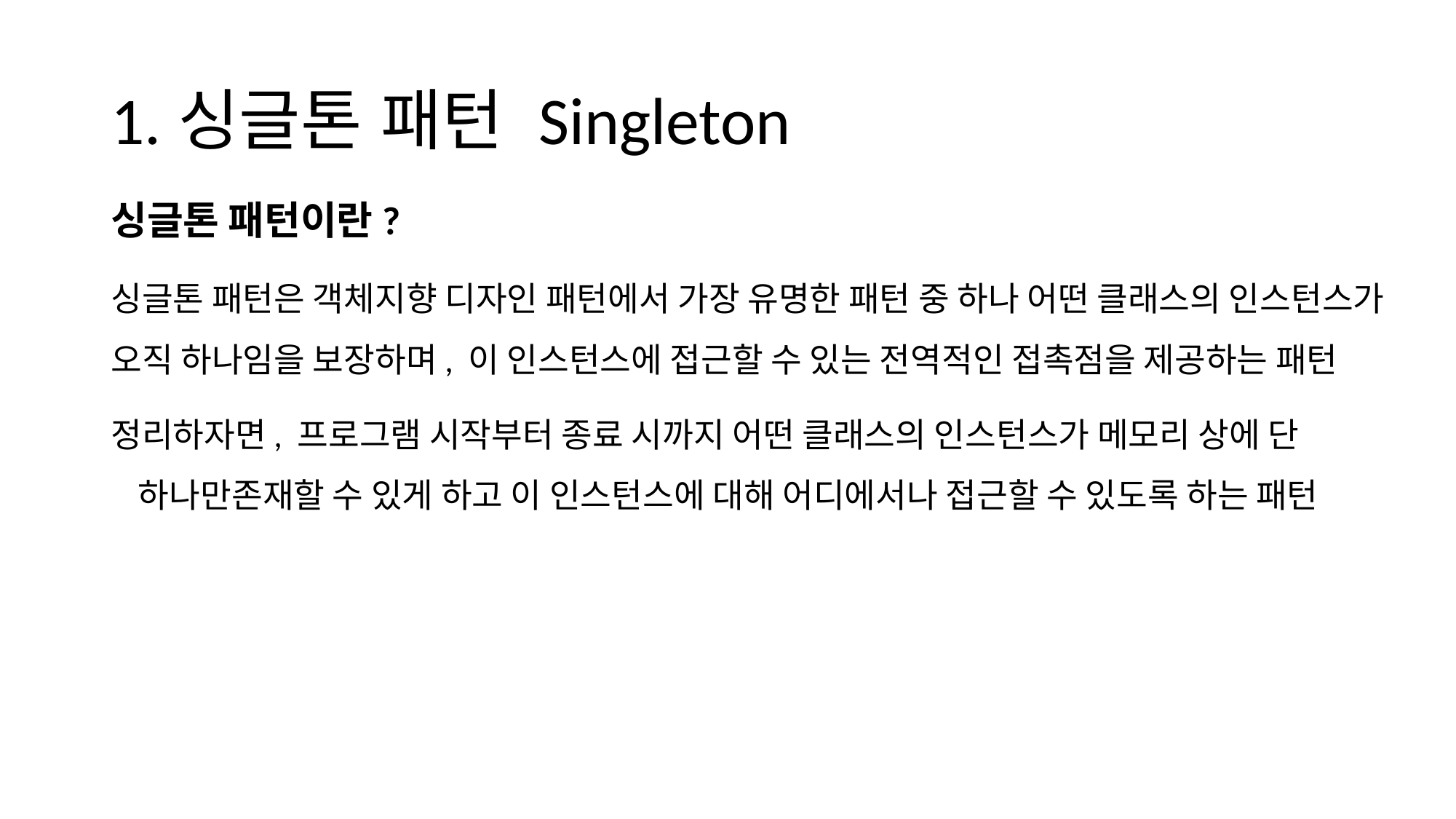

# 1.싱글톤 패턴 Singleton
싱글톤 패턴이란?
싱글톤 패턴은 객체지향 디자인 패턴에서 가장 유명한 패턴 중 하나 어떤 클래스의 인스턴스가 오직 하나임을 보장하며, 이 인스턴스에 접근할 수 있는 전역적인 접촉점을 제공하는 패턴
정리하자면, 프로그램 시작부터 종료 시까지 어떤 클래스의 인스턴스가 메모리 상에 단 하나만존재할 수 있게 하고 이 인스턴스에 대해 어디에서나 접근할 수 있도록 하는 패턴